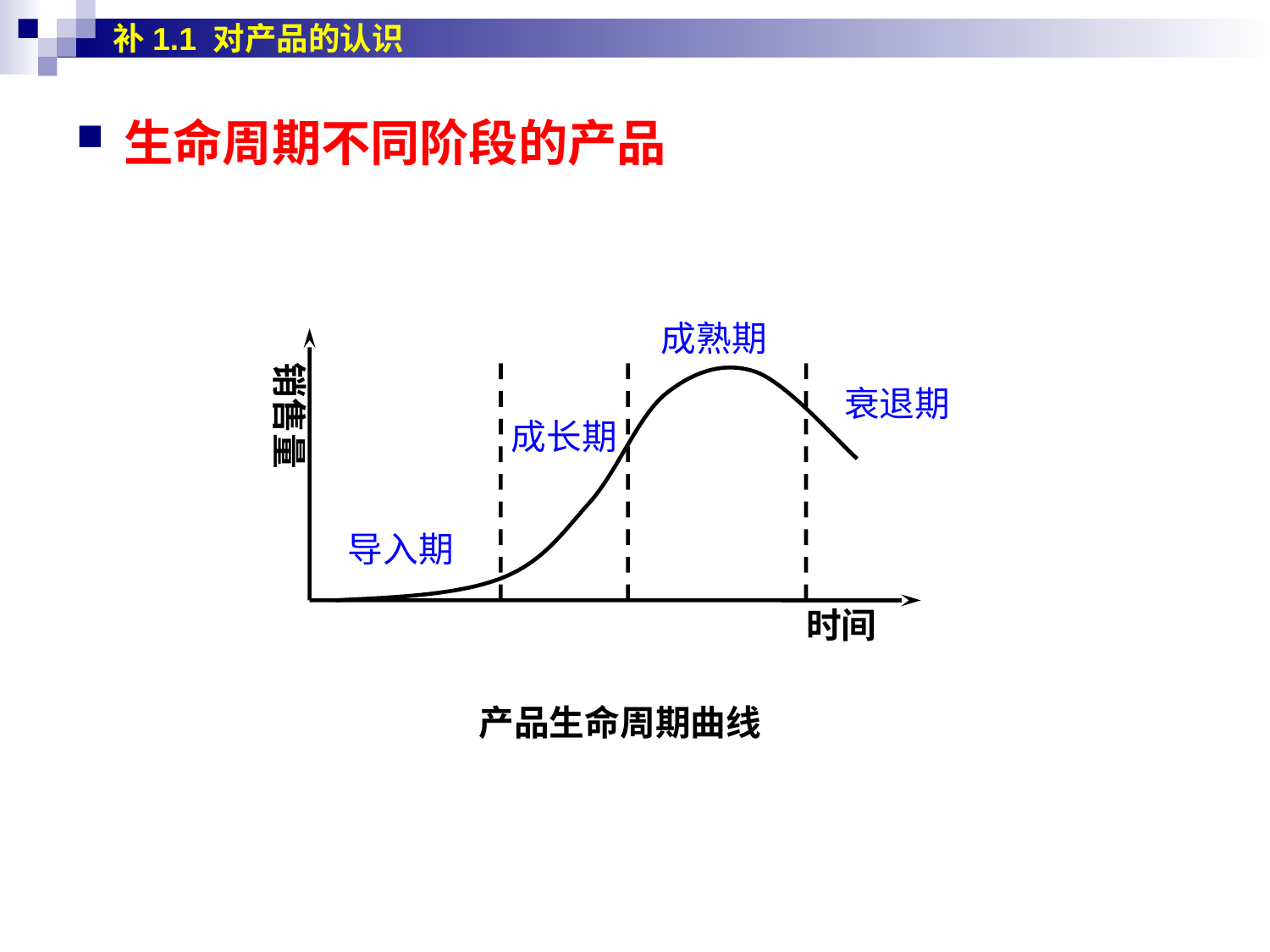

补1.1 对产品的认识
生命周期不同阶段的产品

成熟期

销售量

衰退期
成长期
导入期
时间

产品生命周期曲线